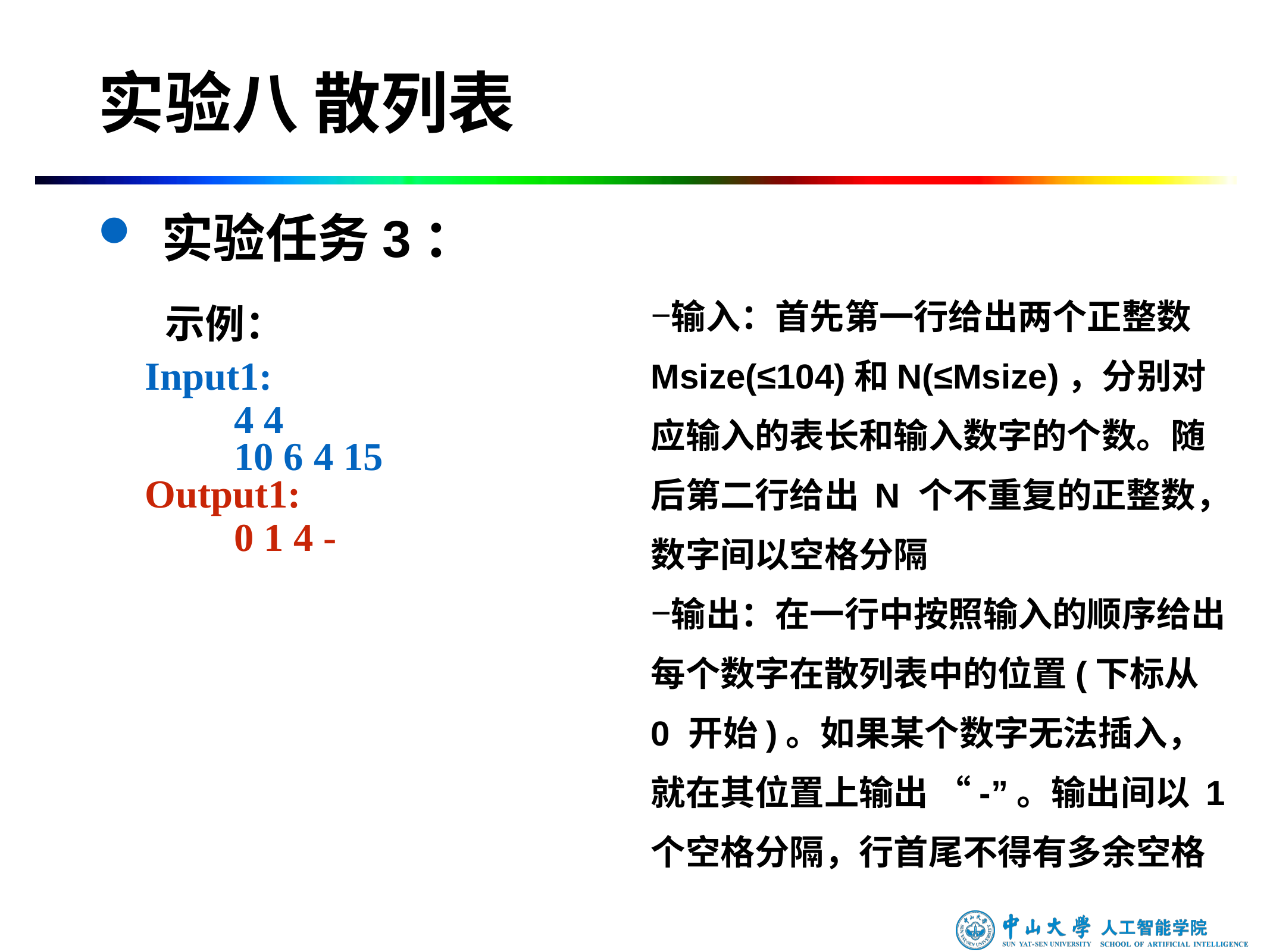

# 实验八 散列表
实验任务3：
输入：首先第一行给出两个正整数 Msize(≤104)和N(≤Msize)，分别对应输入的表长和输入数字的个数。随后第二行给出 N 个不重复的正整数，数字间以空格分隔
输出：在一行中按照输入的顺序给出每个数字在散列表中的位置(下标从 0 开始)。如果某个数字无法插入，就在其位置上输出 “-”。输出间以 1 个空格分隔，行首尾不得有多余空格
示例：
Input1:

	4 4
	10 6 4 15
Output1:

	0 1 4 -